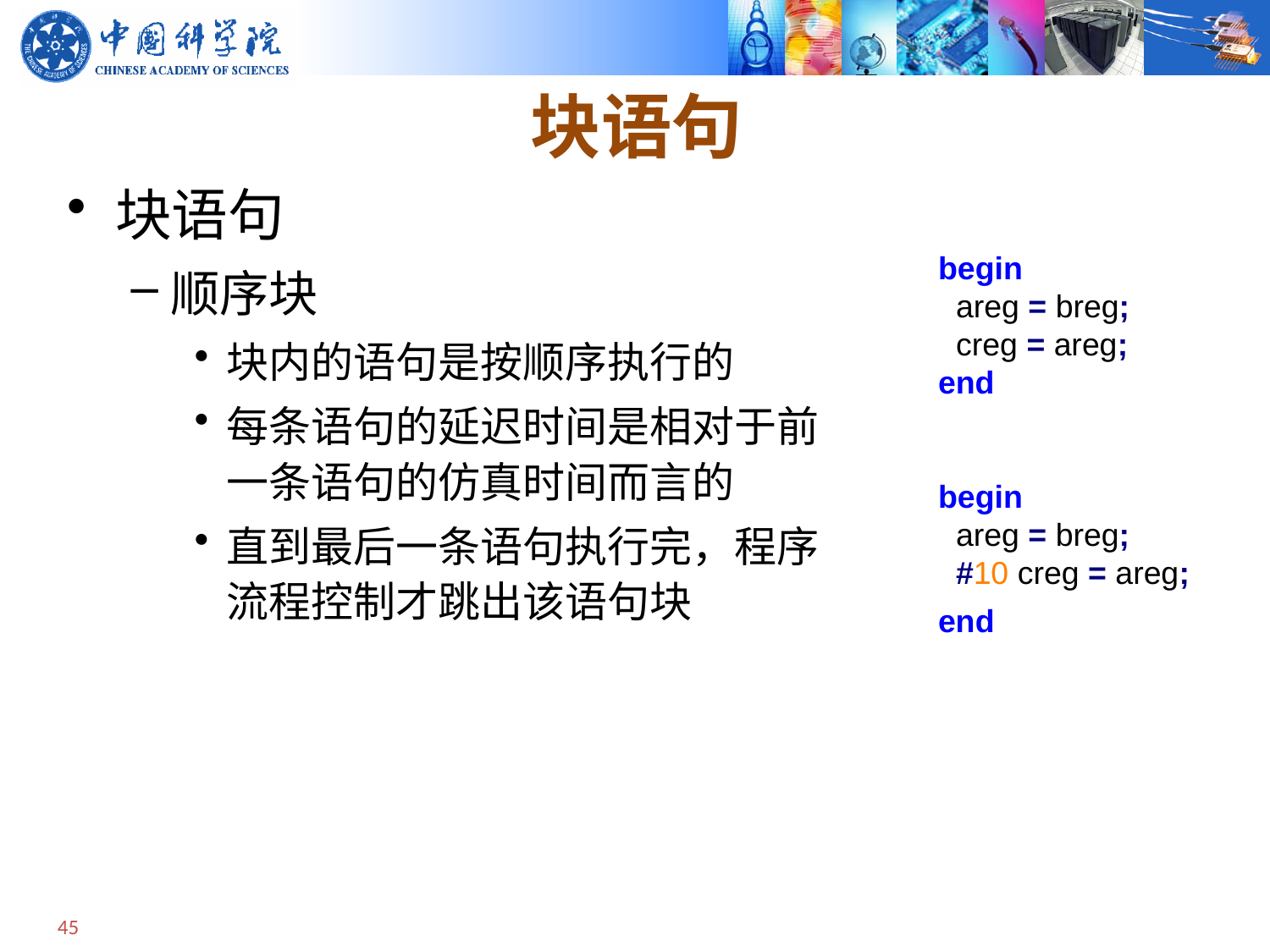

# 块语句
块语句
顺序块
块内的语句是按顺序执行的
每条语句的延迟时间是相对于前一条语句的仿真时间而言的
直到最后一条语句执行完，程序流程控制才跳出该语句块

begin
  areg = breg;
  creg = areg;
end

begin
  areg = breg;
  #10 creg = areg;
end